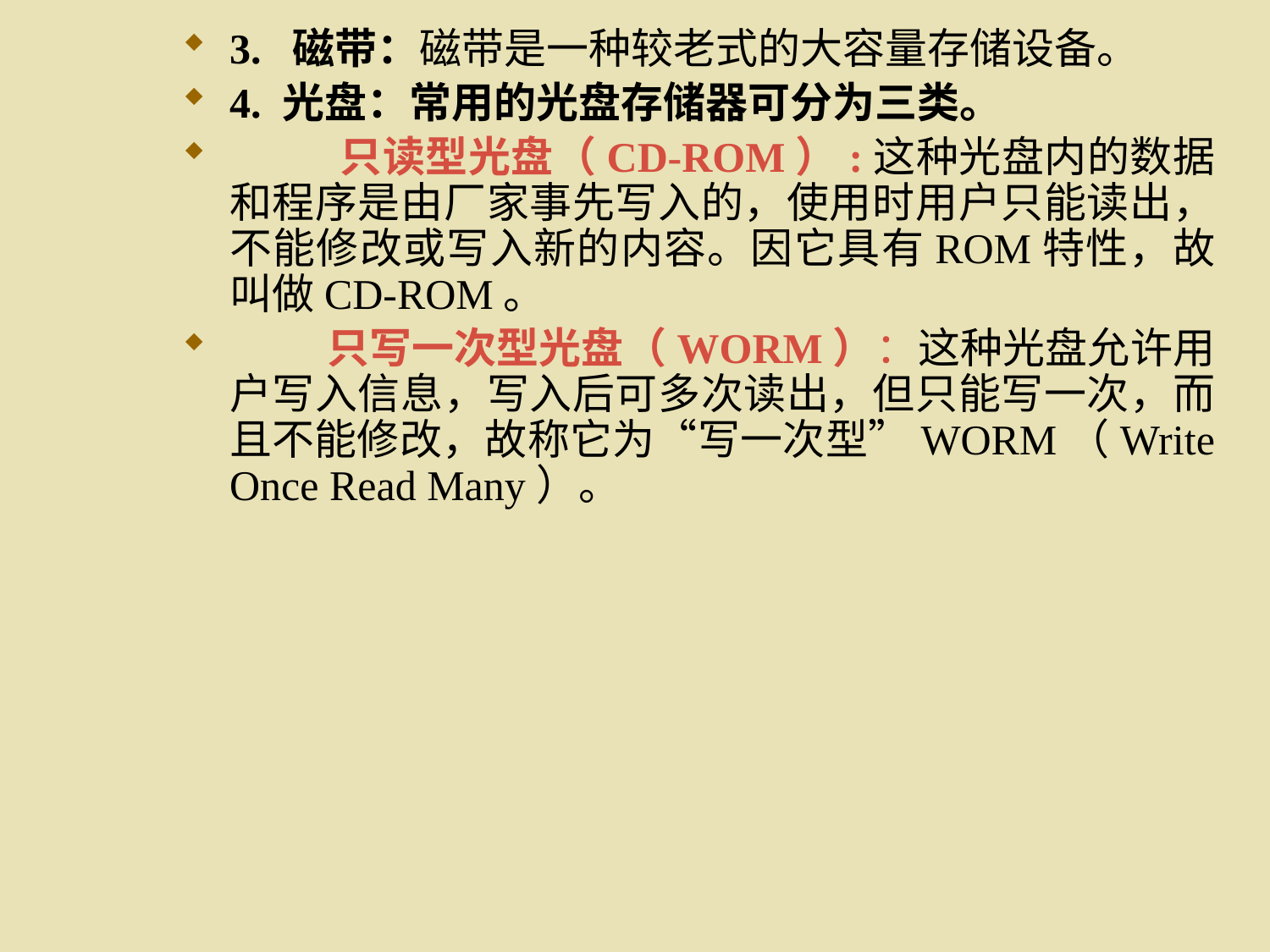

#
3.  磁带：磁带是一种较老式的大容量存储设备。
4. 光盘：常用的光盘存储器可分为三类。
          只读型光盘（CD-ROM）:这种光盘内的数据和程序是由厂家事先写入的，使用时用户只能读出，不能修改或写入新的内容。因它具有ROM特性，故叫做CD-ROM。
         只写一次型光盘（WORM）：这种光盘允许用户写入信息，写入后可多次读出，但只能写一次，而且不能修改，故称它为“写一次型”WORM（Write Once Read Many）。